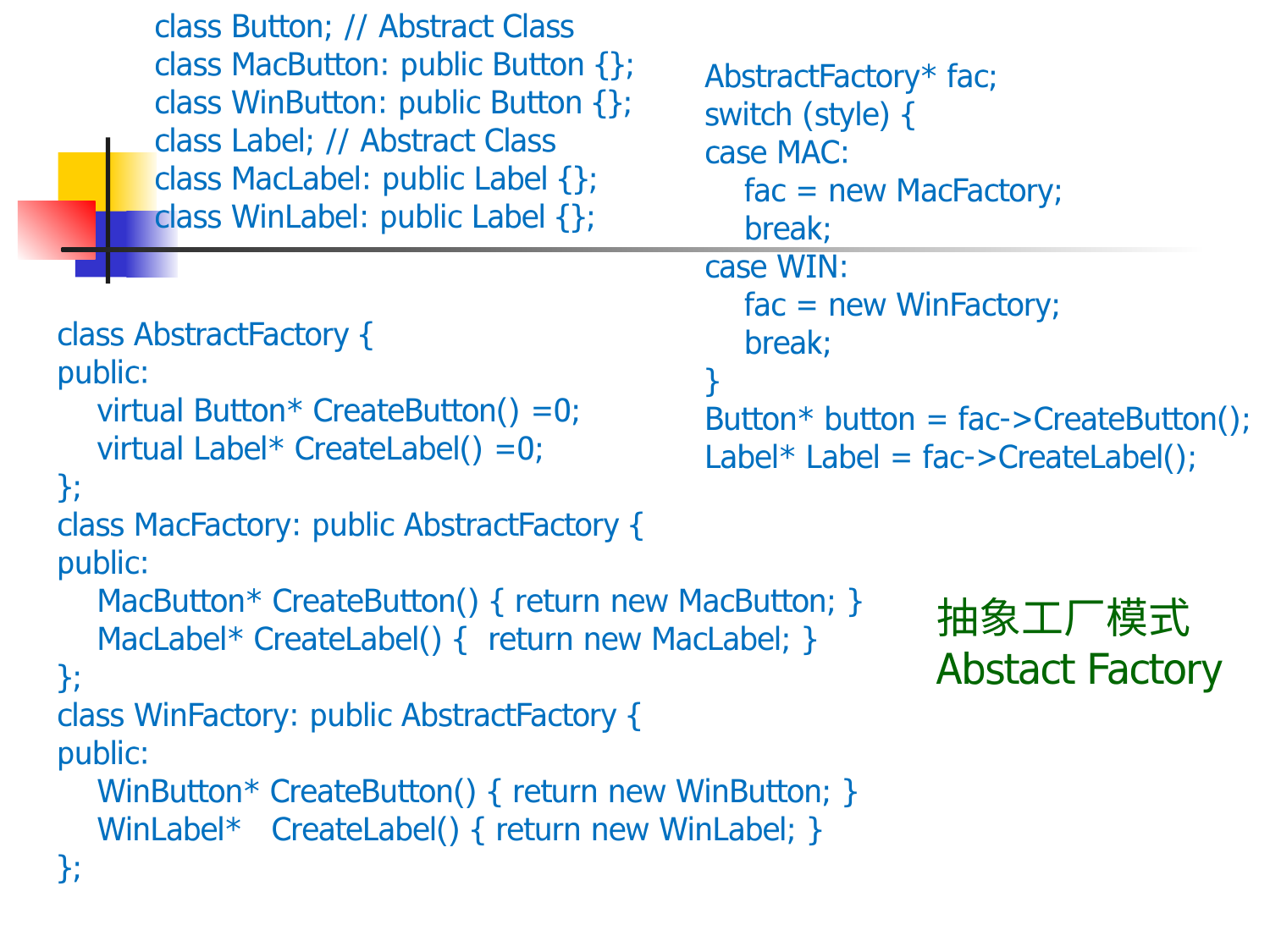

class Button; // Abstract Class
class MacButton: public Button {};
class WinButton: public Button {};
class Label; // Abstract Class
class MacLabel: public Label {};
class WinLabel: public Label {};
AbstractFactory* fac;
switch (style) {
case MAC:
    fac = new MacFactory;
    break;
case WIN:
    fac = new WinFactory;
    break;
}
Button* button = fac->CreateButton();
Label* Label = fac->CreateLabel();
class AbstractFactory {
public:
    virtual Button* CreateButton() =0;
    virtual Label* CreateLabel() =0;
};
class MacFactory: public AbstractFactory {
public:
    MacButton* CreateButton() { return new MacButton; }
    MacLabel* CreateLabel() {  return new MacLabel; }
};
class WinFactory: public AbstractFactory {
public:
    WinButton* CreateButton() { return new WinButton; }
    WinLabel*   CreateLabel() { return new WinLabel; }
};
抽象工厂模式
Abstact Factory